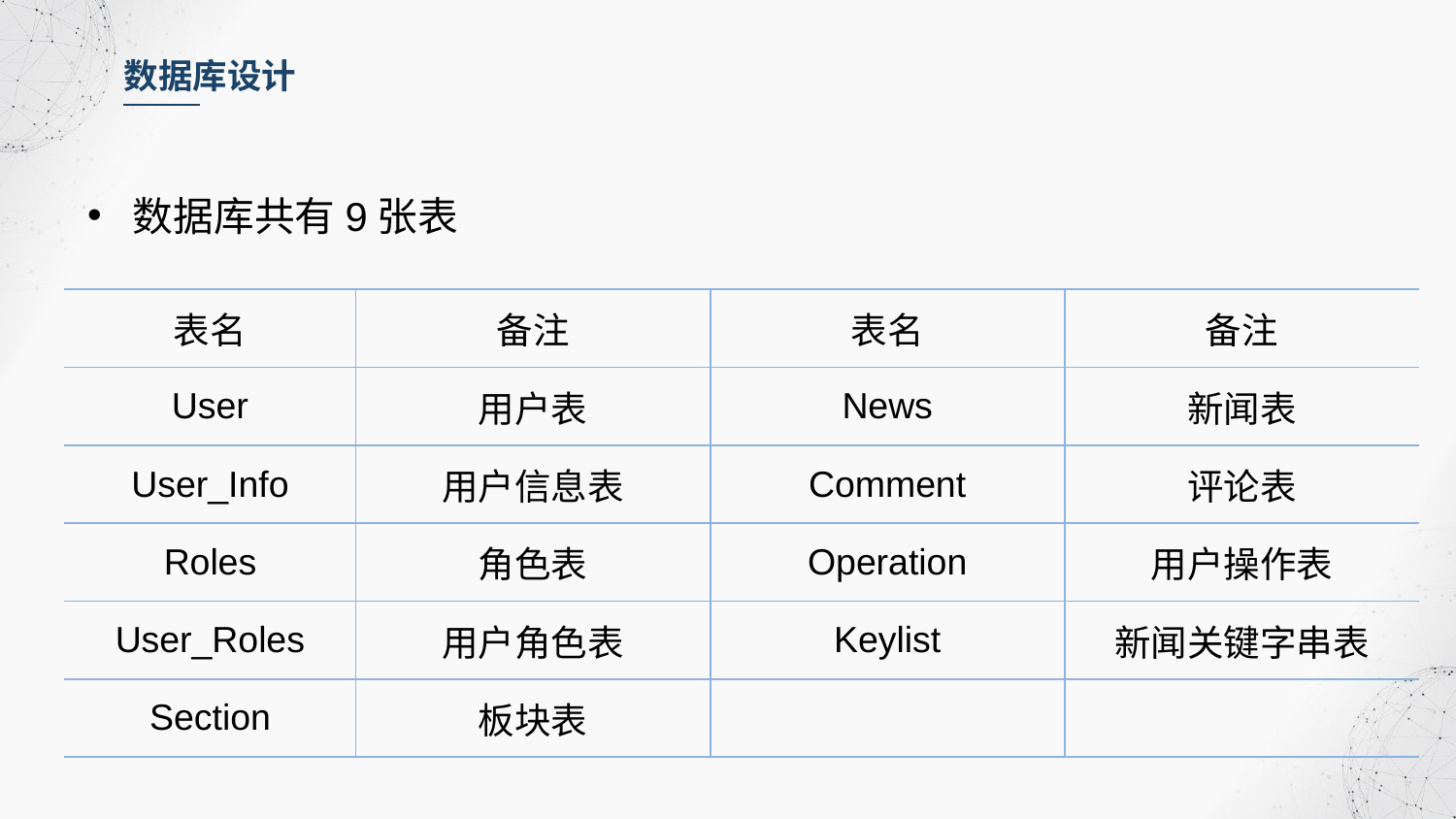

数据库设计
数据库共有9张表
| 表名 | 备注 | 表名 | 备注 |
| --- | --- | --- | --- |
| User | 用户表 | News | 新闻表 |
| User\_Info | 用户信息表 | Comment | 评论表 |
| Roles | 角色表 | Operation | 用户操作表 |
| User\_Roles | 用户角色表 | Keylist | 新闻关键字串表 |
| Section | 板块表 |  |  |